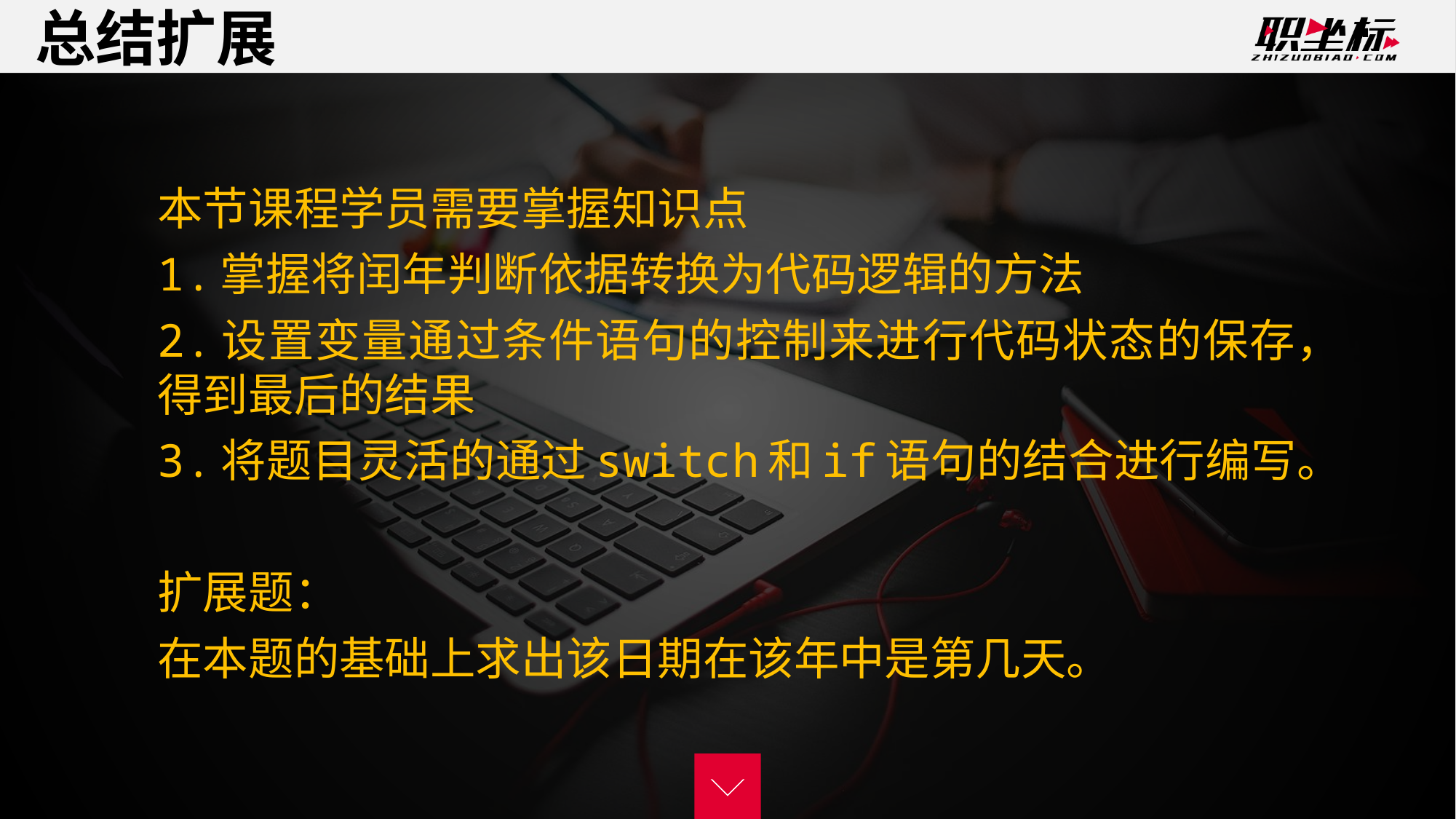

总结扩展

本节课程学员需要掌握知识点
1.掌握将闰年判断依据转换为代码逻辑的方法
2.设置变量通过条件语句的控制来进行代码状态的保存，得到最后的结果
3.将题目灵活的通过switch和if语句的结合进行编写。

扩展题：
在本题的基础上求出该日期在该年中是第几天。